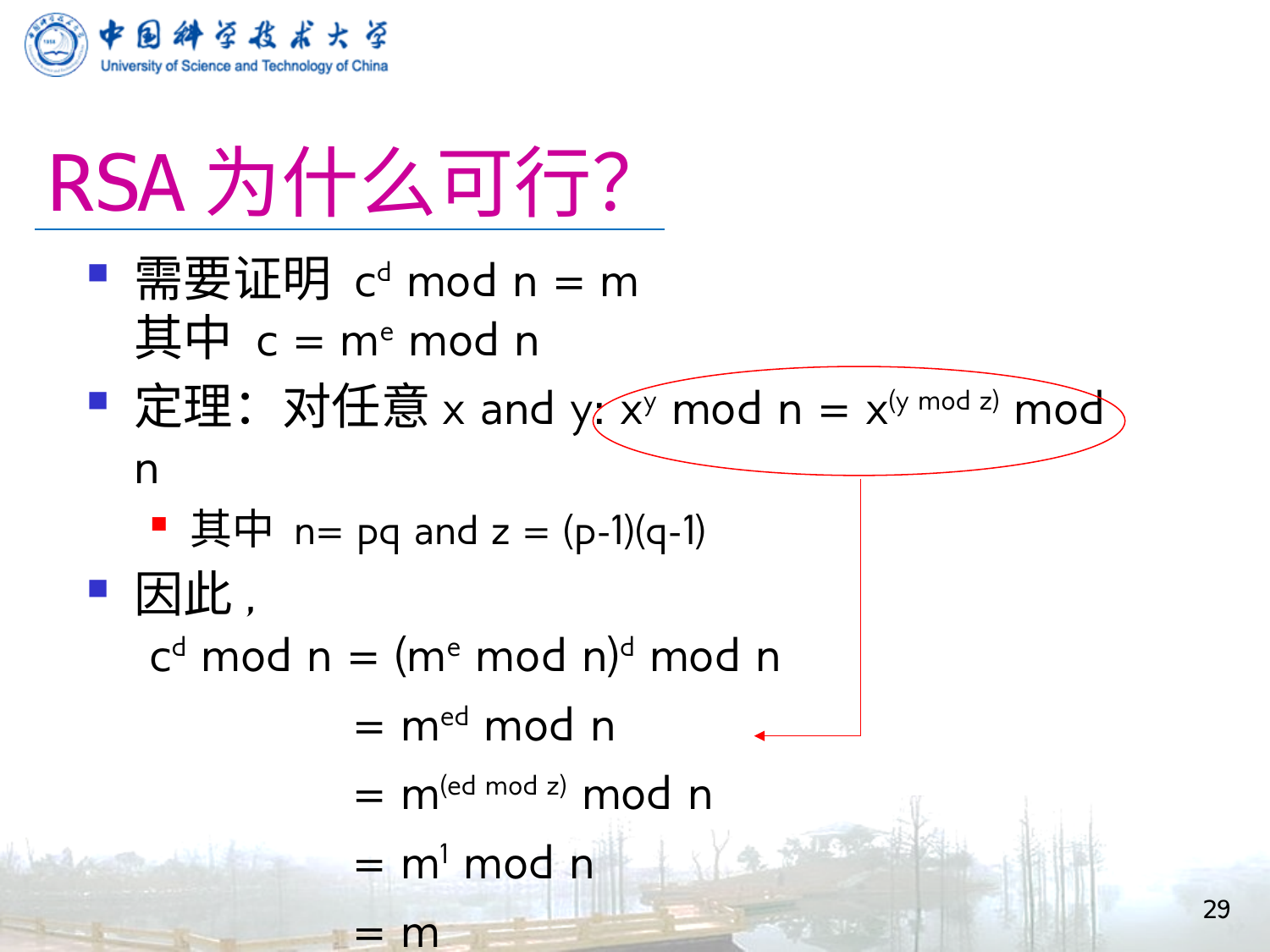

# RSA为什么可行？
需要证明 cd mod n = m
其中 c = me mod n
定理：对任意x and y: xy mod n = x(y mod z) mod n
其中 n= pq and z = (p-1)(q-1)
因此,
 cd mod n = (me mod n)d mod n
                  = med mod n
                  = m(ed mod z) mod n
                  = m1 mod n
                  = m

29